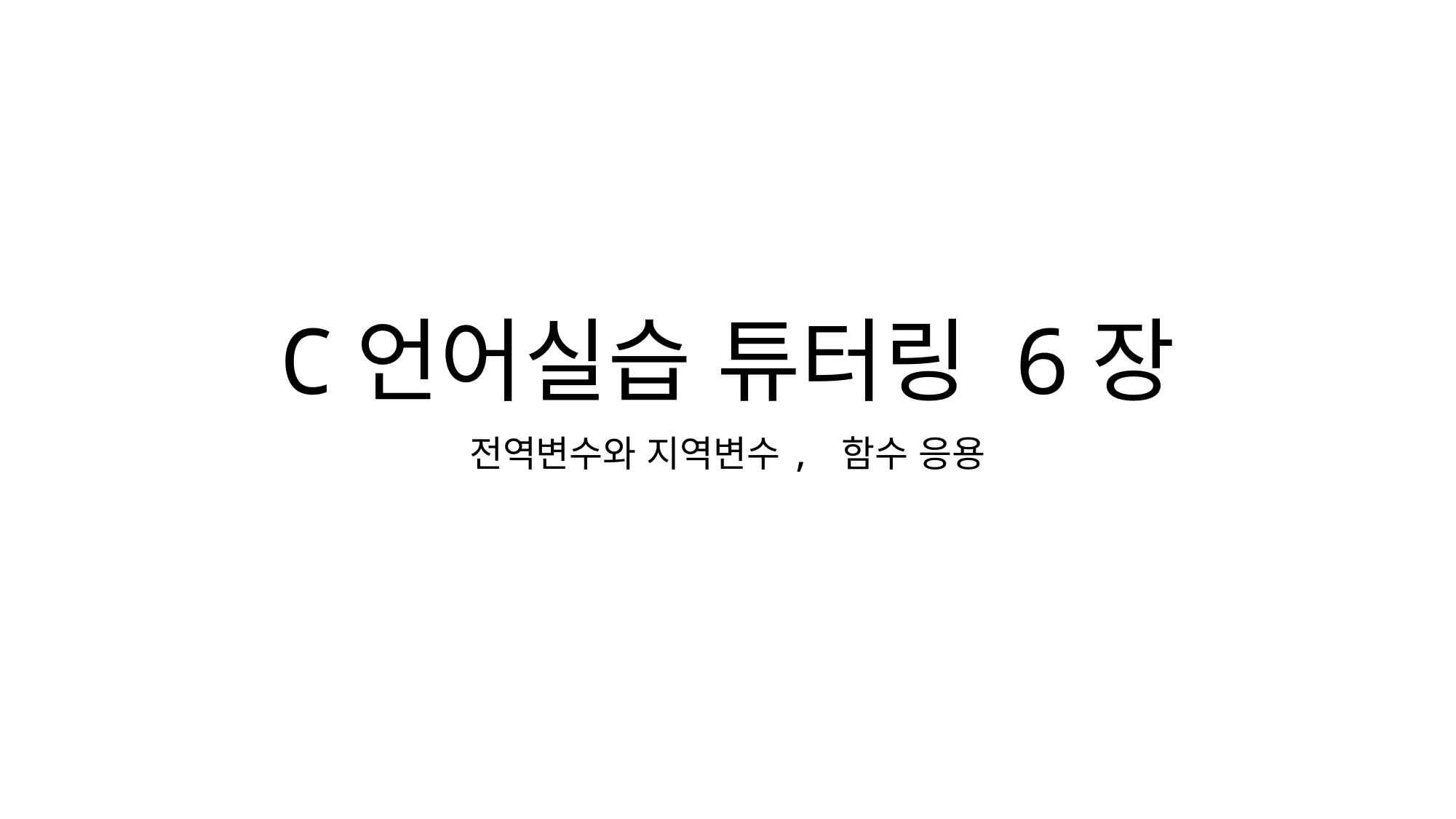

# C언어실습 튜터링 6장
전역변수와 지역변수, 함수 응용